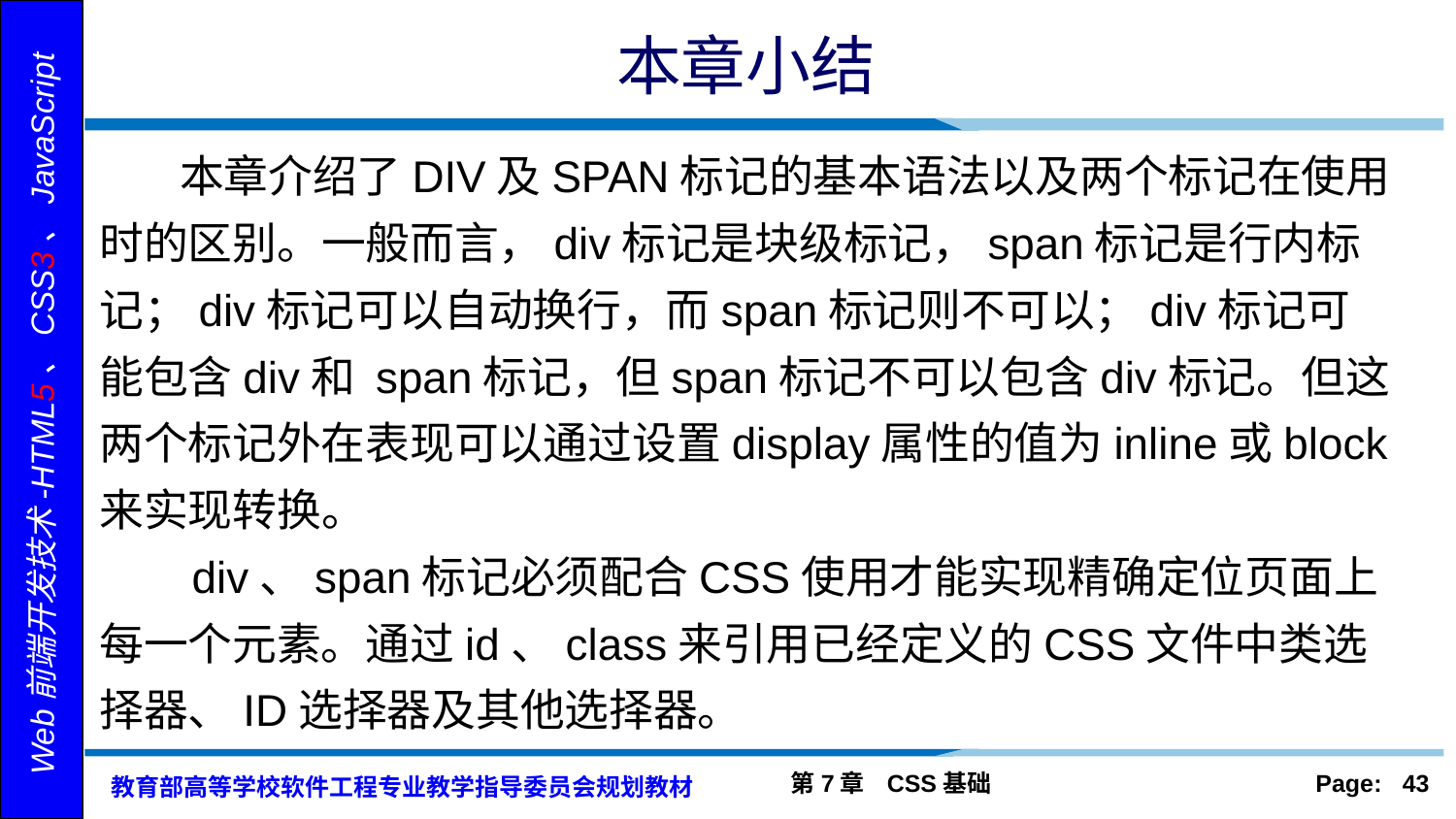

本章小结
本章介绍了DIV及SPAN标记的基本语法以及两个标记在使用时的区别。一般而言，div标记是块级标记，span标记是行内标记；div标记可以自动换行，而span标记则不可以；div标记可能包含div和 span标记，但span标记不可以包含div标记。但这两个标记外在表现可以通过设置display属性的值为inline或block来实现转换。
 div、span标记必须配合CSS使用才能实现精确定位页面上每一个元素。通过id、class来引用已经定义的CSS文件中类选择器、ID选择器及其他选择器。